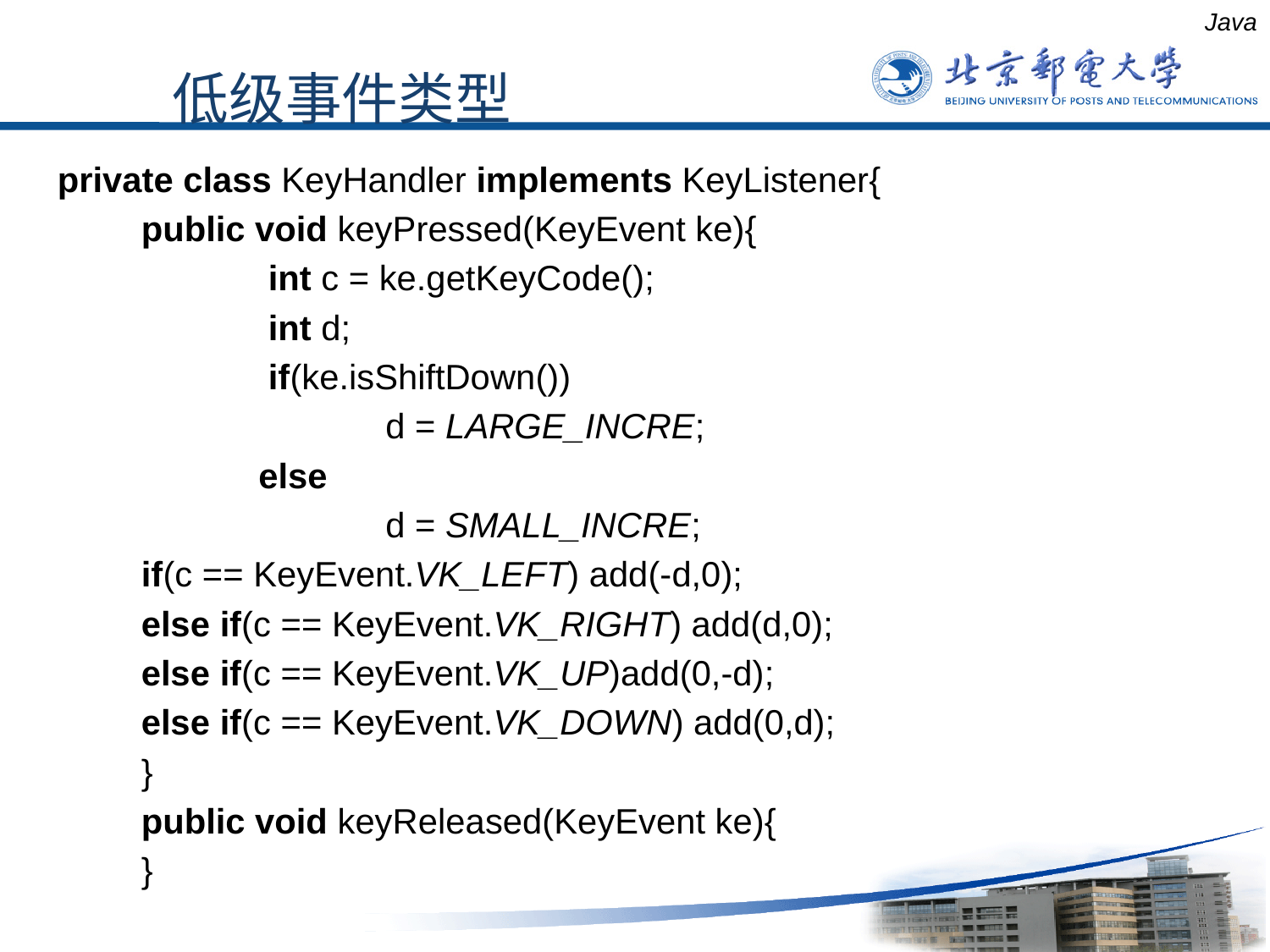

private class KeyHandler implements KeyListener{
	 public void keyPressed(KeyEvent ke){
		 int c = ke.getKeyCode();
		 int d;
		 if(ke.isShiftDown())
			d = LARGE_INCRE;
		else
			d = SMALL_INCRE;
	 if(c == KeyEvent.VK_LEFT) add(-d,0);
	 else if(c == KeyEvent.VK_RIGHT) add(d,0);
	 else if(c == KeyEvent.VK_UP)add(0,-d);
	 else if(c == KeyEvent.VK_DOWN) add(0,d);
	 }
	 public void keyReleased(KeyEvent ke){
	 }
Java
低级事件类型